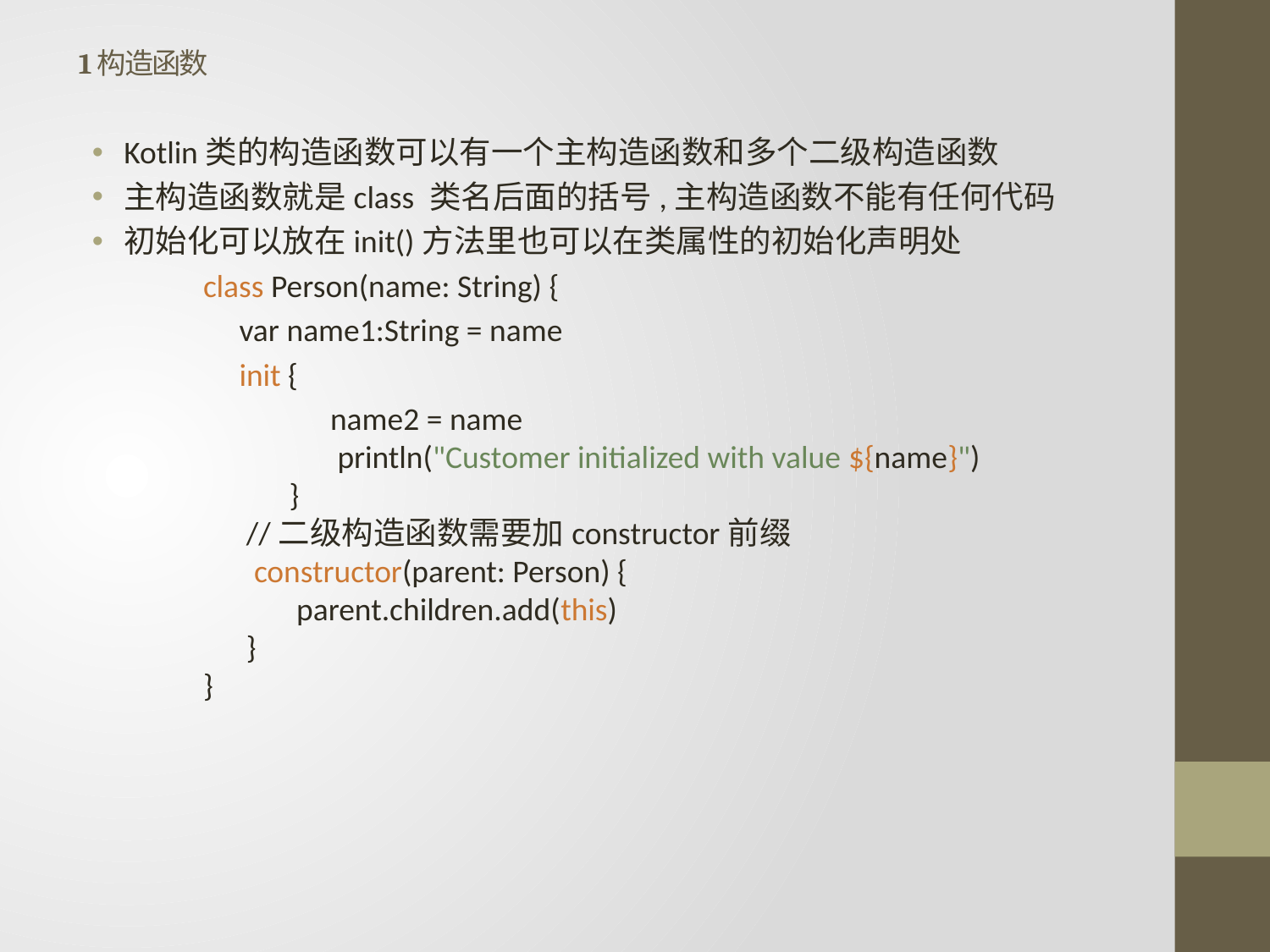

# 1构造函数
Kotlin类的构造函数可以有一个主构造函数和多个二级构造函数
主构造函数就是class 类名后面的括号,主构造函数不能有任何代码
初始化可以放在init()方法里也可以在类属性的初始化声明处
	class Person(name: String) {
  	     var name1:String = name
  	     init {
		name2 = name
       		 println("Customer initialized with value ${name}")
  	            }
 	      //二级构造函数需要加constructor前缀
  	      constructor(parent: Person) {
 	             parent.children.add(this)
   	      }
	}